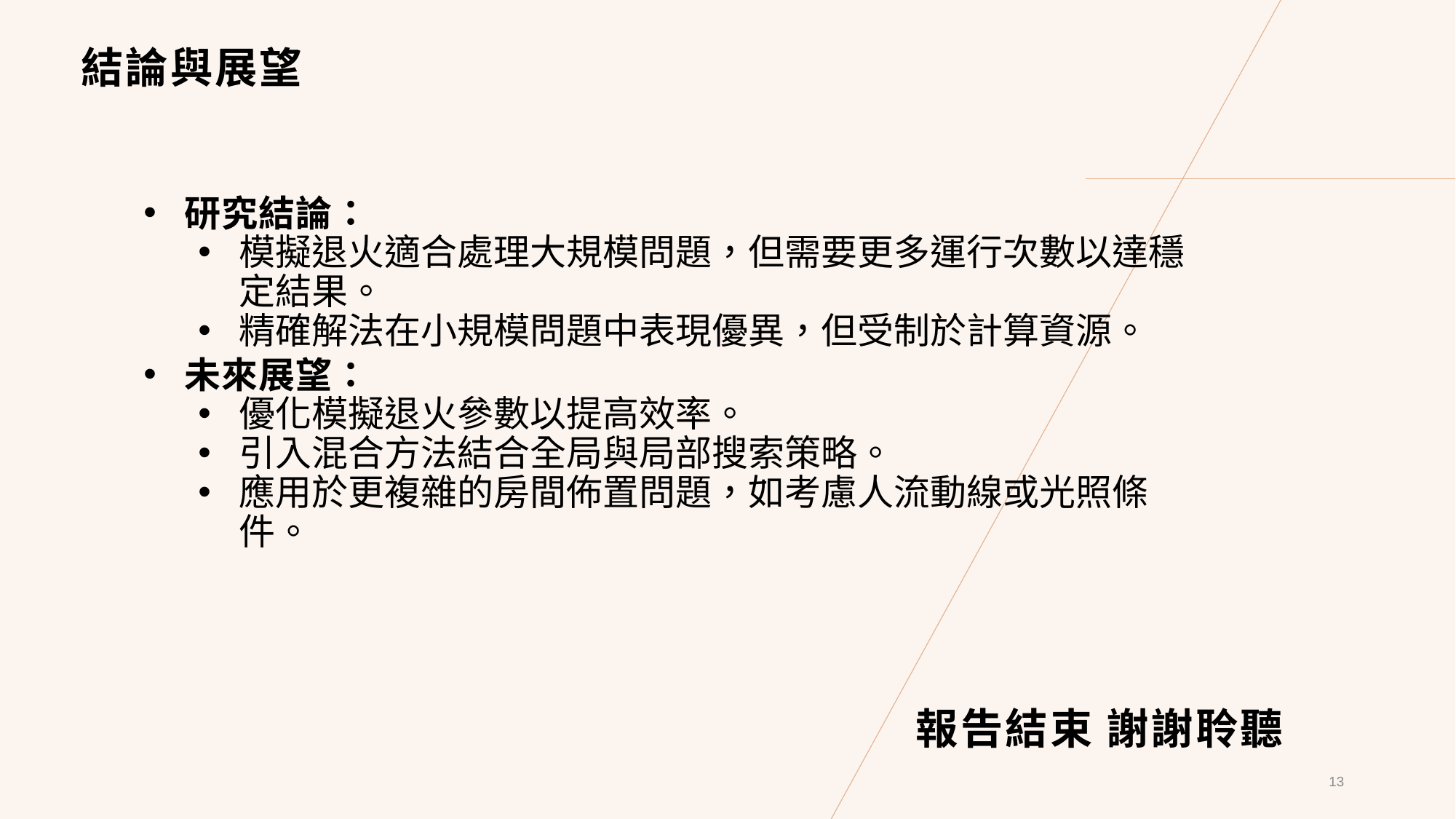

# 結論與展望
研究結論：
模擬退火適合處理大規模問題，但需要更多運行次數以達穩定結果。
精確解法在小規模問題中表現優異，但受制於計算資源。
未來展望：
優化模擬退火參數以提高效率。
引入混合方法結合全局與局部搜索策略。
應用於更複雜的房間佈置問題，如考慮人流動線或光照條件。
報告結束 謝謝聆聽
13